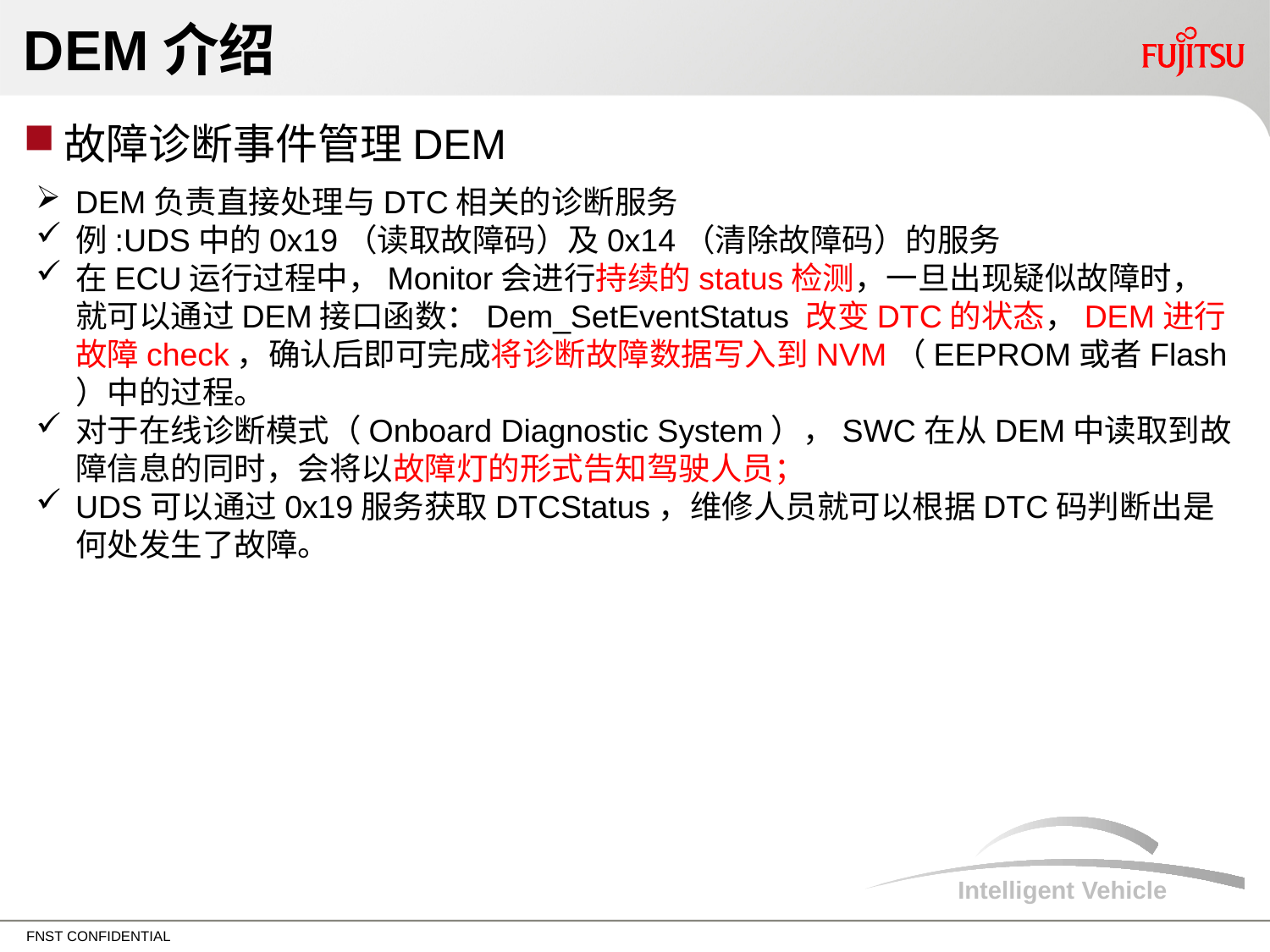

# DEM介绍
故障诊断事件管理DEM
DEM负责直接处理与DTC相关的诊断服务
例:UDS中的0x19（读取故障码）及0x14（清除故障码）的服务
在ECU运行过程中，Monitor会进行持续的status检测，一旦出现疑似故障时，就可以通过DEM接口函数：Dem_SetEventStatus 改变DTC的状态，DEM进行故障check，确认后即可完成将诊断故障数据写入到NVM（EEPROM或者Flash ）中的过程。
对于在线诊断模式（Onboard Diagnostic System），SWC在从DEM中读取到故障信息的同时，会将以故障灯的形式告知驾驶人员；
UDS可以通过0x19服务获取DTCStatus，维修人员就可以根据DTC码判断出是何处发生了故障。